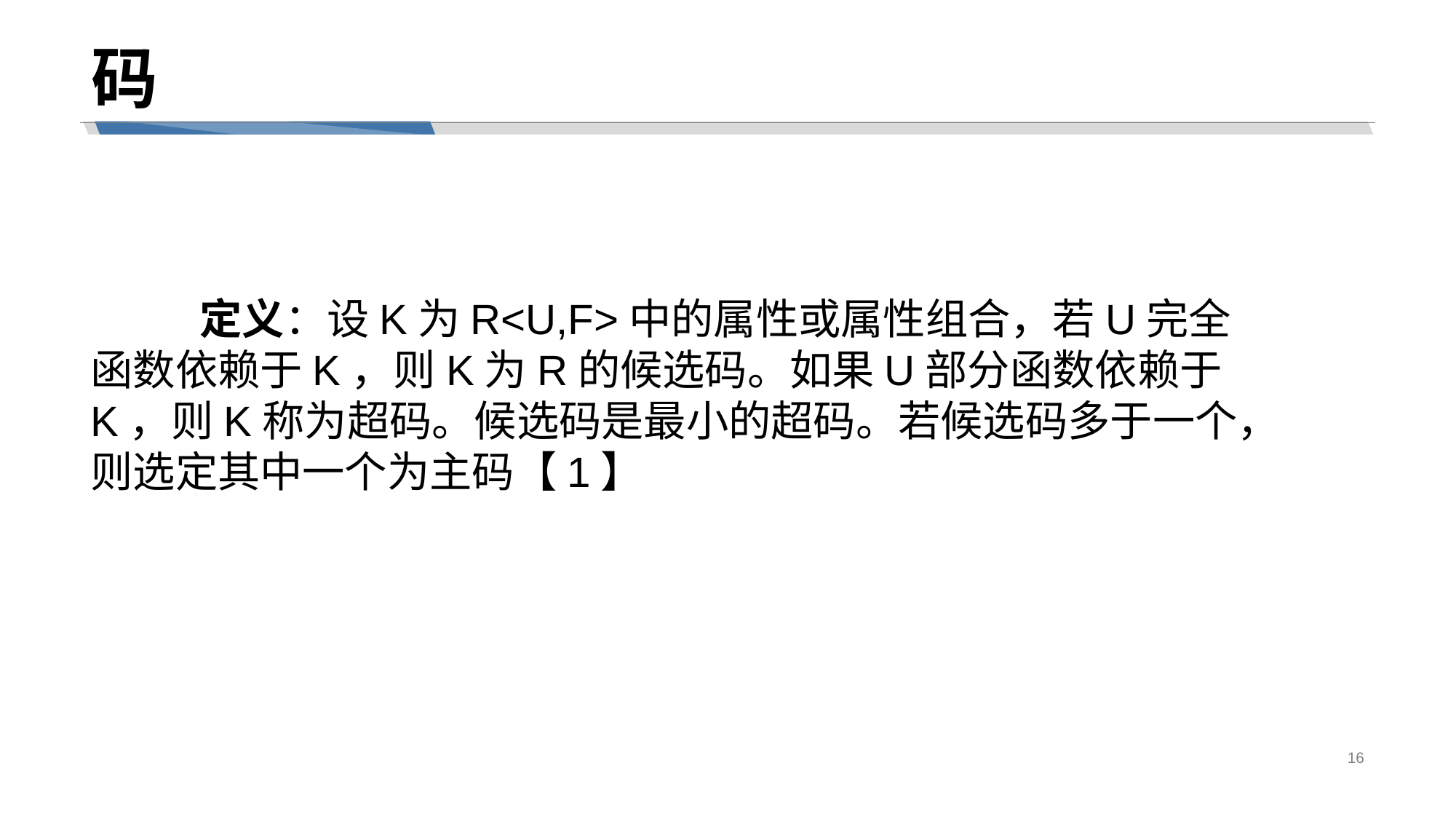

# 码
	定义：设K为R<U,F>中的属性或属性组合，若U完全函数依赖于K，则K为R的候选码。如果U部分函数依赖于K，则K称为超码。候选码是最小的超码。若候选码多于一个，则选定其中一个为主码【1】
16